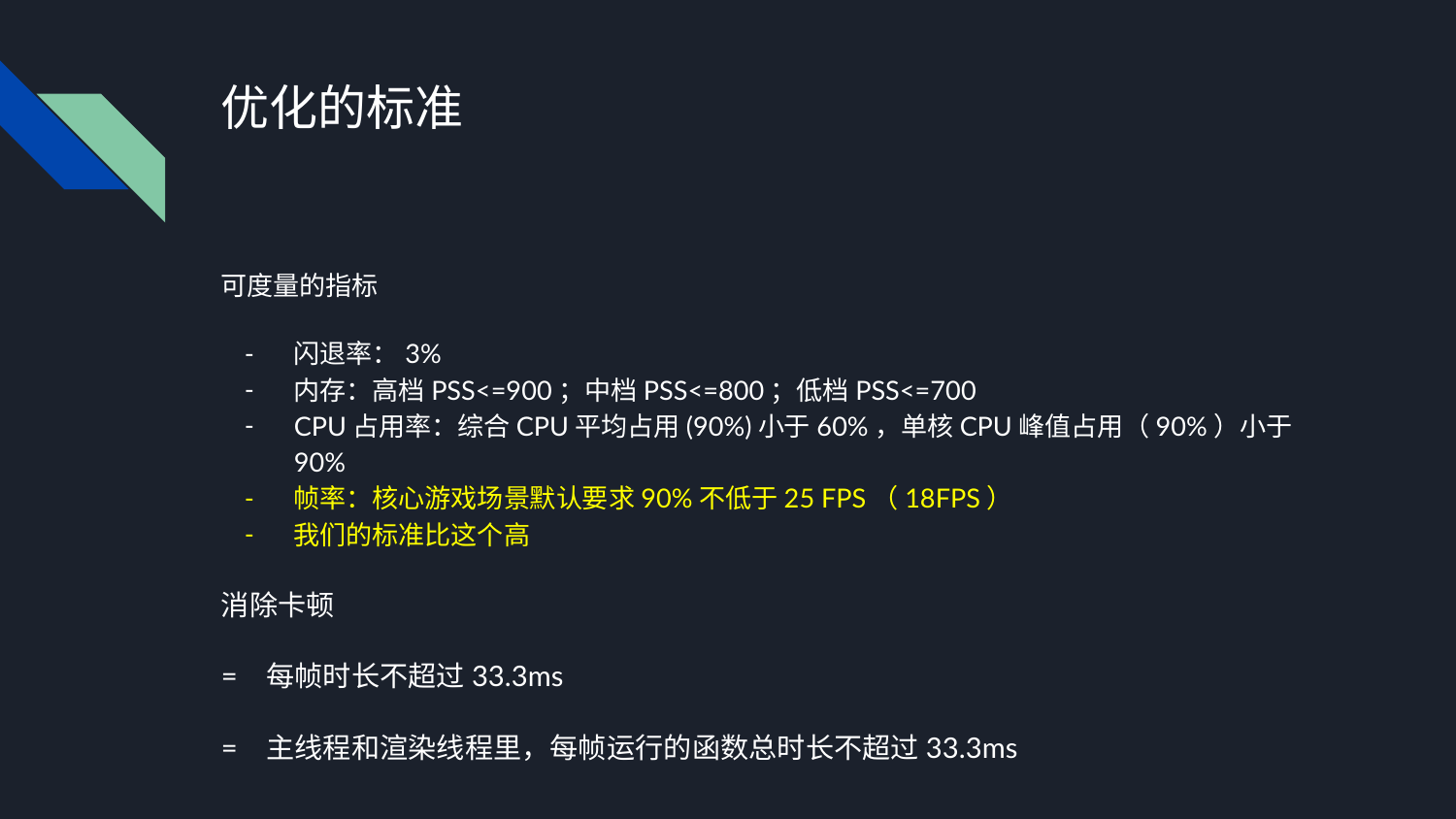

# 优化的标准
可度量的指标
闪退率：3%
内存：高档PSS<=900；中档PSS<=800；低档PSS<=700
CPU占用率：综合CPU平均占用(90%)小于60%，单核CPU峰值占用（90%）小于90%
帧率：核心游戏场景默认要求90%不低于25 FPS（18FPS）
我们的标准比这个高
消除卡顿
=   每帧时长不超过33.3ms
=   主线程和渲染线程里，每帧运行的函数总时长不超过33.3ms